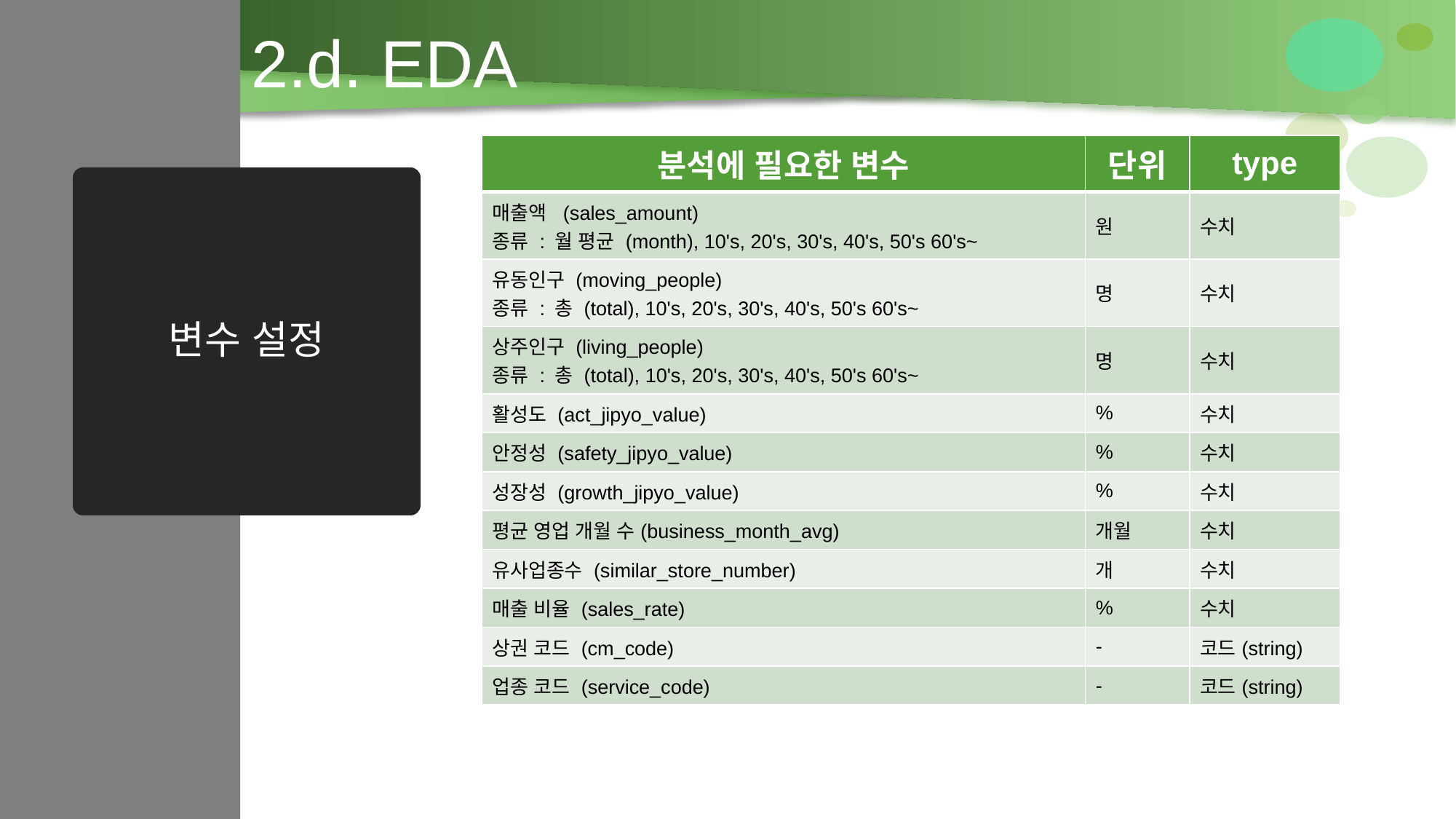

2.d. EDA
| 분석에 필요한 변수 | 단위 | type |
| --- | --- | --- |
| 매출액  (sales\_amount) 종류 : 월 평균 (month), 10's, 20's, 30's, 40's, 50's 60's~ | 원 | 수치 |
| 유동인구 (moving\_people) 종류 : 총 (total), 10's, 20's, 30's, 40's, 50's 60's~ | 명 | 수치 |
| 상주인구 (living\_people) 종류 : 총 (total), 10's, 20's, 30's, 40's, 50's 60's~ | 명 | 수치 |
| 활성도 (act\_jipyo\_value) | % | 수치 |
| 안정성 (safety\_jipyo\_value) | % | 수치 |
| 성장성 (growth\_jipyo\_value) | % | 수치 |
| 평균 영업 개월 수(business\_month\_avg) | 개월 | 수치 |
| 유사업종수 (similar\_store\_number) | 개 | 수치 |
| 매출 비율 (sales\_rate) | % | 수치 |
| 상권 코드 (cm\_code) | - | 코드(string) |
| 업종 코드 (service\_code) | - | 코드(string) |
# 변수 설정